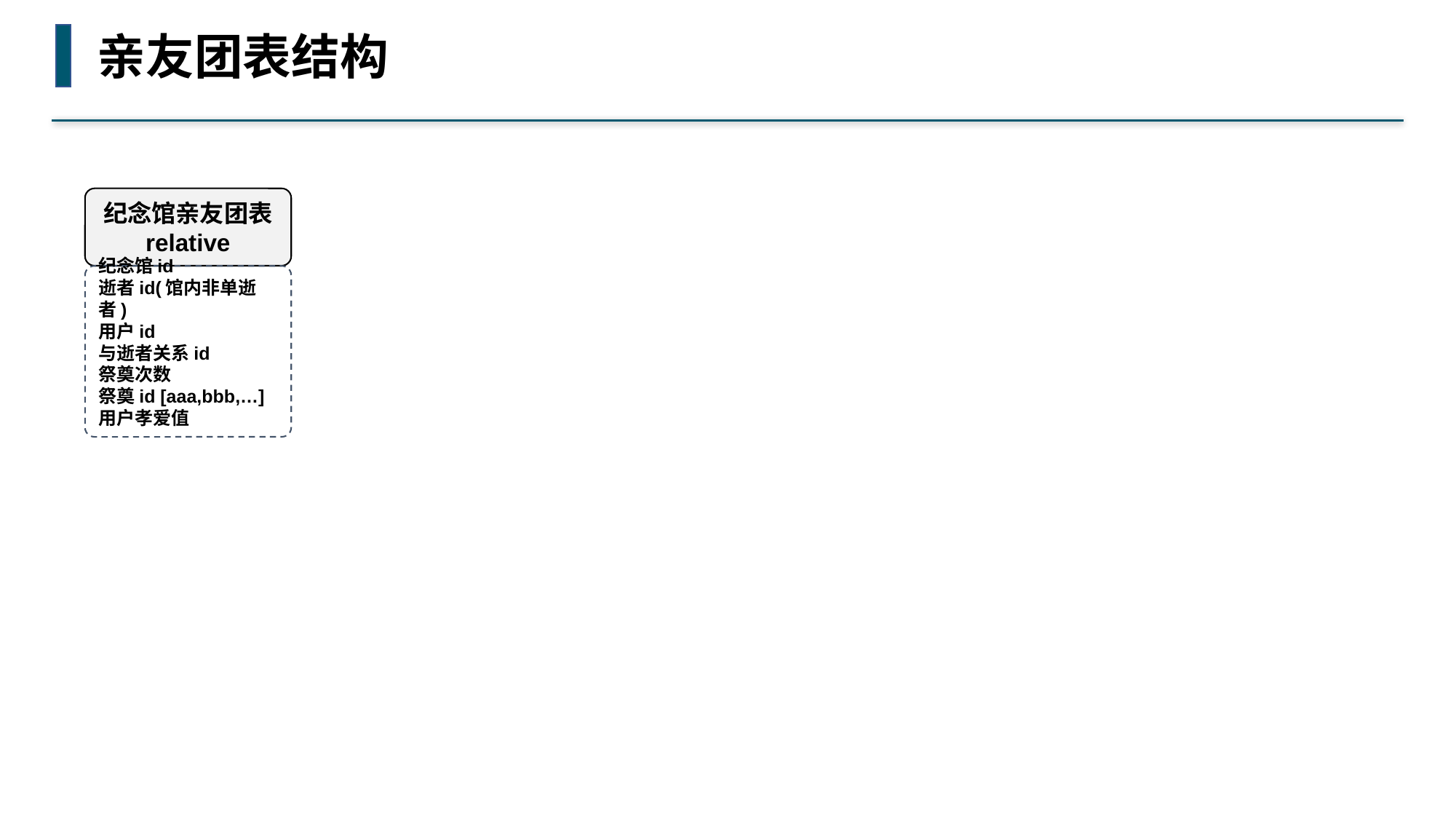

亲友团表结构

纪念馆亲友团表
relative
纪念馆id
逝者id(馆内非单逝者)
用户id
与逝者关系id
祭奠次数
祭奠id [aaa,bbb,…]
用户孝爱值